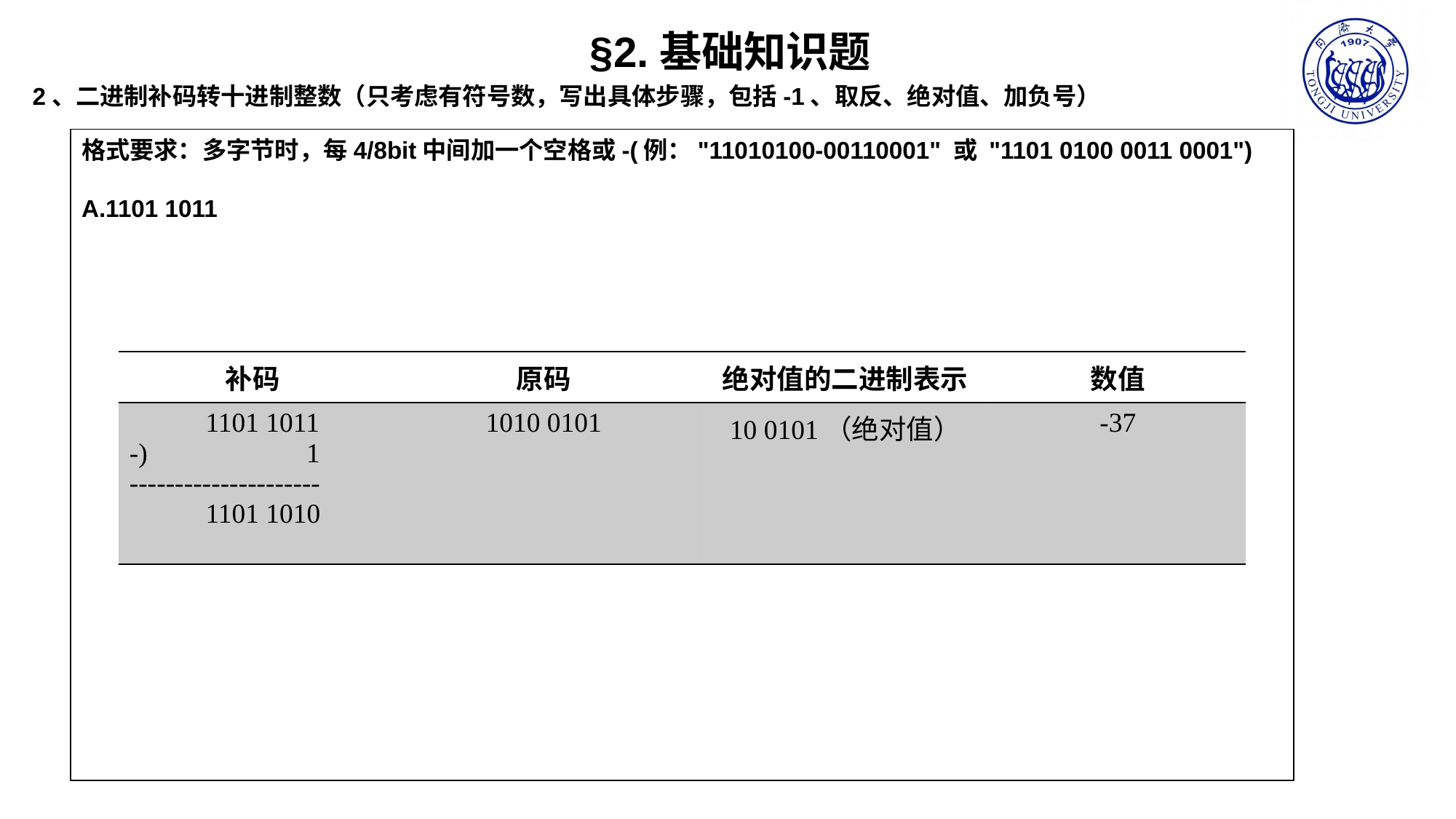

§2.基础知识题
2、二进制补码转十进制整数（只考虑有符号数，写出具体步骤，包括-1、取反、绝对值、加负号）
格式要求：多字节时，每4/8bit中间加一个空格或-(例："11010100-00110001" 或 "1101 0100 0011 0001")

A.1101 1011
| 补码 | 原码 | 绝对值的二进制表示 | 数值 |
| --- | --- | --- | --- |
| 1101 1011 -) 1 --------------------- 1101 1010 | 1010 0101 | 10 0101（绝对值） | -37 |